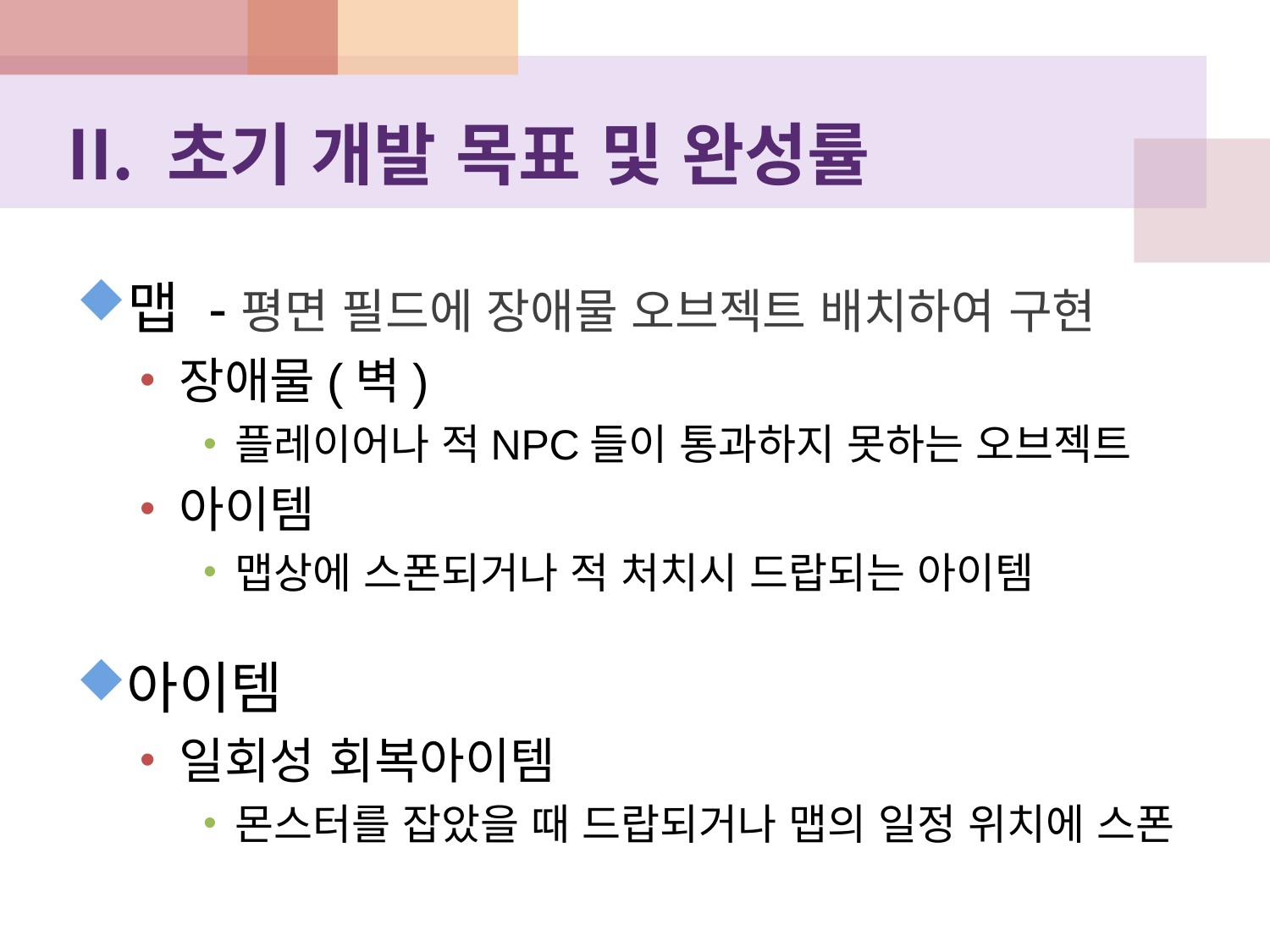

초기 개발 목표 및 완성률
맵 -평면 필드에 장애물 오브젝트 배치하여 구현
장애물(벽)
플레이어나 적NPC들이 통과하지 못하는 오브젝트
아이템
맵상에 스폰되거나 적 처치시 드랍되는 아이템

아이템
일회성 회복아이템
몬스터를 잡았을 때 드랍되거나 맵의 일정 위치에 스폰